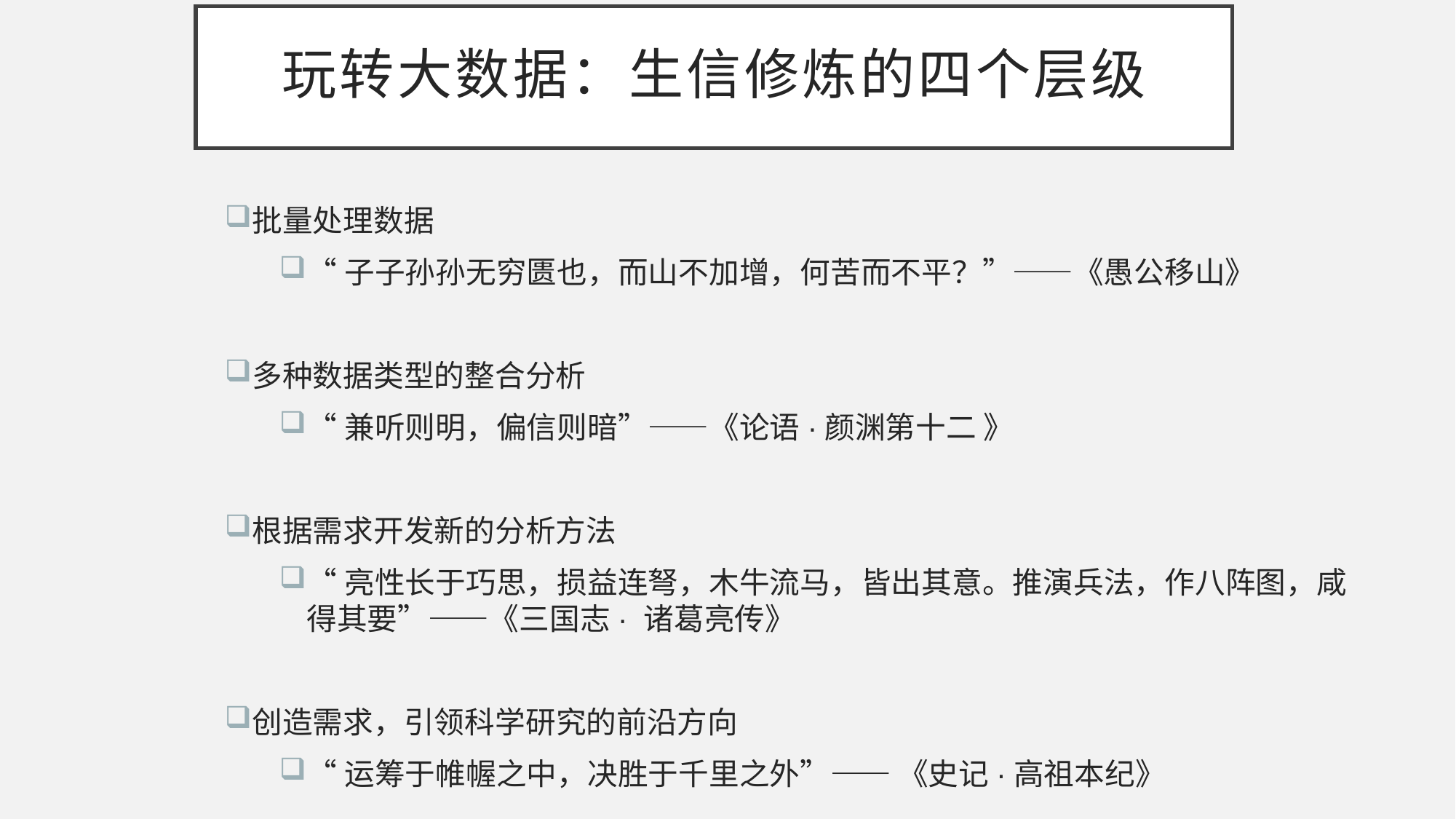

# 玩转大数据：生信修炼的四个层级

批量处理数据
“子子孙孙无穷匮也，而山不加增，何苦而不平？”——《愚公移山》

多种数据类型的整合分析
“兼听则明，偏信则暗”——《论语·颜渊第十二 》

根据需求开发新的分析方法
“亮性长于巧思，损益连弩，木牛流马，皆出其意。推演兵法，作八阵图，咸得其要”——《三国志· 诸葛亮传》

创造需求，引领科学研究的前沿方向
“运筹于帷幄之中，决胜于千里之外”—— 《史记·高祖本纪》